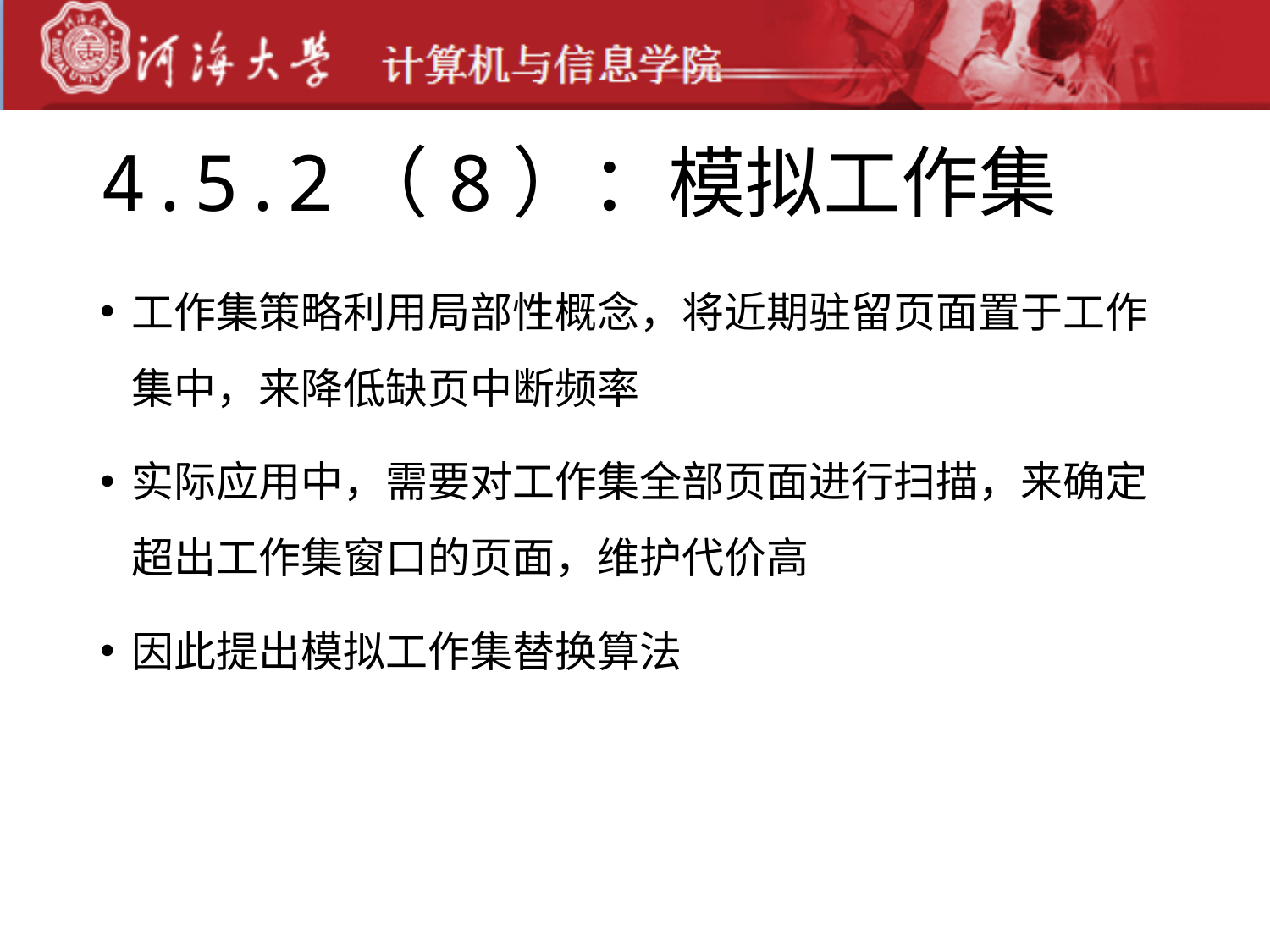

# 4.5.2（8）：模拟工作集
工作集策略利用局部性概念，将近期驻留页面置于工作集中，来降低缺页中断频率
实际应用中，需要对工作集全部页面进行扫描，来确定超出工作集窗口的页面，维护代价高
因此提出模拟工作集替换算法